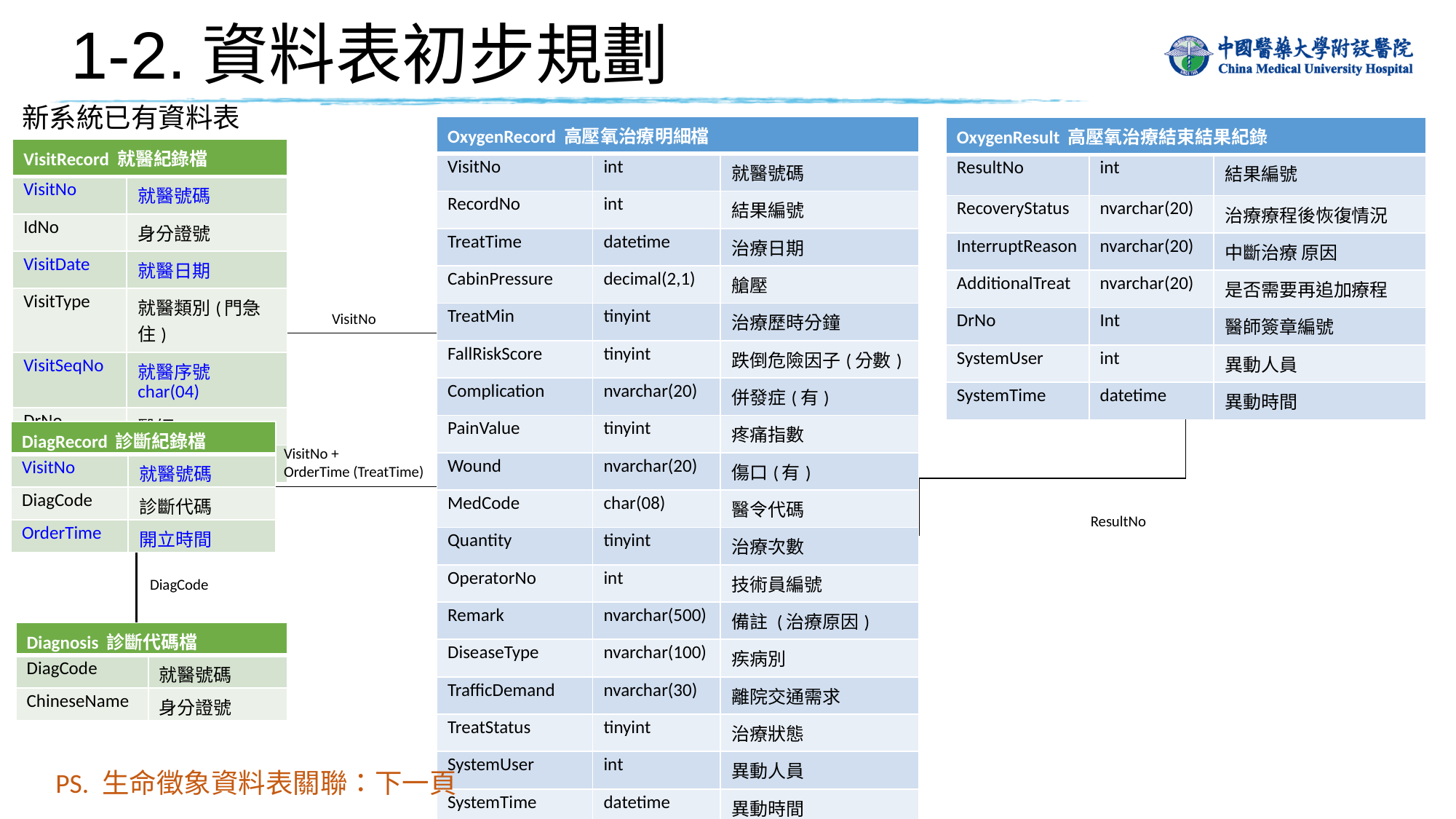

# 1-2.資料表初步規劃
新系統已有資料表
| OxygenRecord 高壓氧治療明細檔 |  |  |
| --- | --- | --- |
| VisitNo | int | 就醫號碼 |
| RecordNo | int | 結果編號 |
| TreatTime | datetime | 治療日期 |
| CabinPressure | decimal(2,1) | 艙壓 |
| TreatMin | tinyint | 治療歷時分鐘 |
| FallRiskScore | tinyint | 跌倒危險因子(分數) |
| Complication | nvarchar(20) | 併發症(有) |
| PainValue | tinyint | 疼痛指數 |
| Wound | nvarchar(20) | 傷口(有) |
| MedCode | char(08) | 醫令代碼 |
| Quantity | tinyint | 治療次數 |
| OperatorNo | int | 技術員編號 |
| Remark | nvarchar(500) | 備註 (治療原因) |
| DiseaseType | nvarchar(100) | 疾病別 |
| TrafficDemand | nvarchar(30) | 離院交通需求 |
| TreatStatus | tinyint | 治療狀態 |
| SystemUser | int | 異動人員 |
| SystemTime | datetime | 異動時間 |
| OxygenResult 高壓氧治療結束結果紀錄 |  |  |
| --- | --- | --- |
| ResultNo | int | 結果編號 |
| RecoveryStatus | nvarchar(20) | 治療療程後恢復情況 |
| InterruptReason | nvarchar(20) | 中斷治療 原因 |
| AdditionalTreat | nvarchar(20) | 是否需要再追加療程 |
| DrNo | Int | 醫師簽章編號 |
| SystemUser | int | 異動人員 |
| SystemTime | datetime | 異動時間 |
| VisitRecord 就醫紀錄檔 |  |
| --- | --- |
| VisitNo | 就醫號碼 |
| IdNo | 身分證號 |
| VisitDate | 就醫日期 |
| VisitType | 就醫類別(門急住) |
| VisitSeqNo | 就醫序號 char(04) |
| DrNo | 醫師 |
| DivNo | 科別 |
VisitNo
| DiagRecord 診斷紀錄檔 |  |
| --- | --- |
| VisitNo | 就醫號碼 |
| DiagCode | 診斷代碼 |
| OrderTime | 開立時間 |
VisitNo +
OrderTime (TreatTime)
ResultNo
DiagCode
| Diagnosis 診斷代碼檔 |  |
| --- | --- |
| DiagCode | 就醫號碼 |
| ChineseName | 身分證號 |
PS. 生命徵象資料表關聯：下一頁